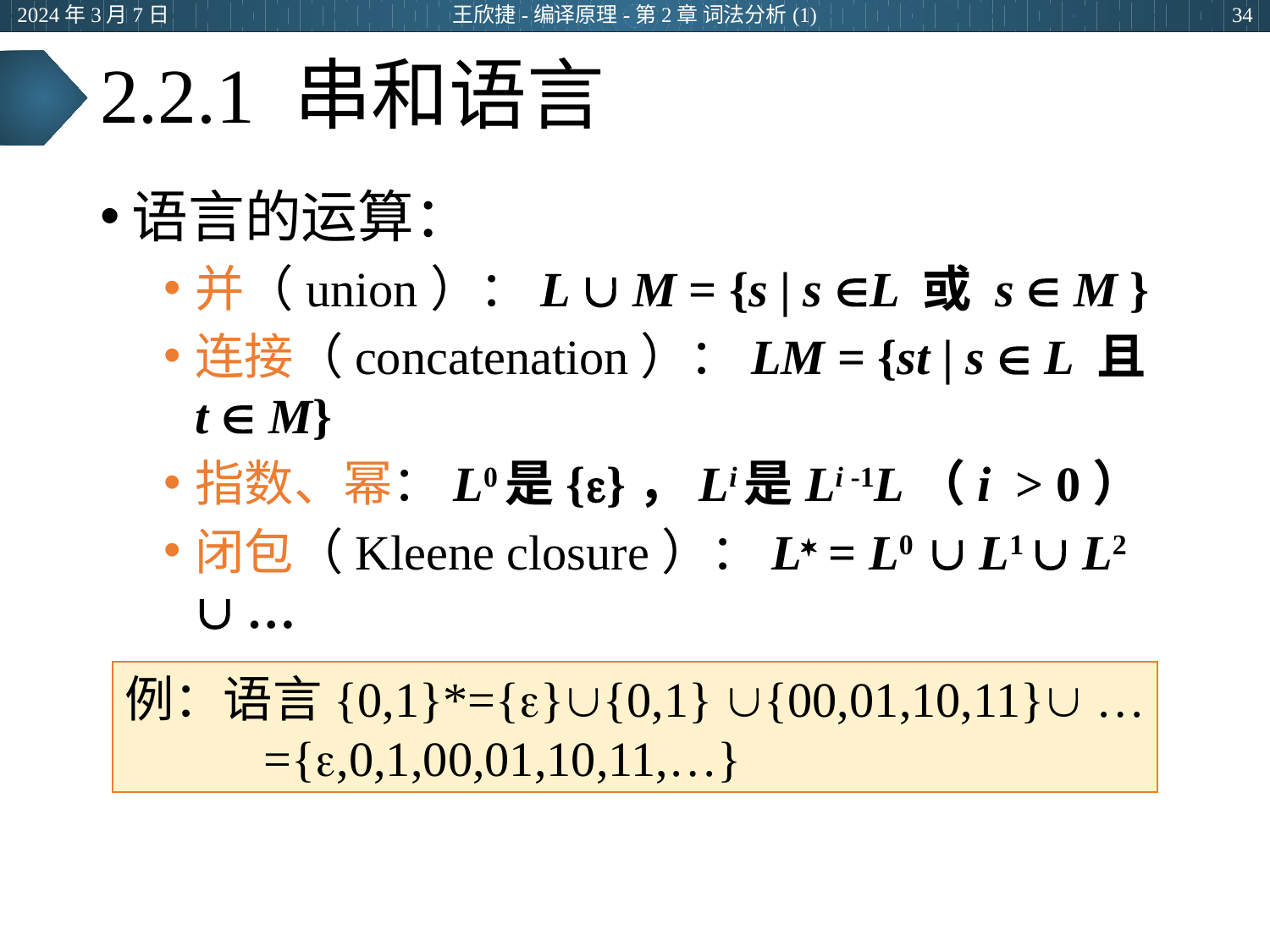

2024年3月7日
王欣捷-编译原理-第2章 词法分析(1)
34
# 2.2.1 串和语言
语言的运算：
并（union）：L ∪ M = {s | s ∈L 或 s ∈ M }
连接（concatenation）：LM = {st | s ∈ L 且 t ∈ M}
指数、幂：L0是{ε}，Li是Li -1L（i  > 0）
闭包（Kleene closure）：L∗ = L0  ∪ L1 ∪ L2  ∪ …

例：语言{0,1}*={ε}∪{0,1} ∪{00,01,10,11}∪ …
	 ={ε,0,1,00,01,10,11,…}